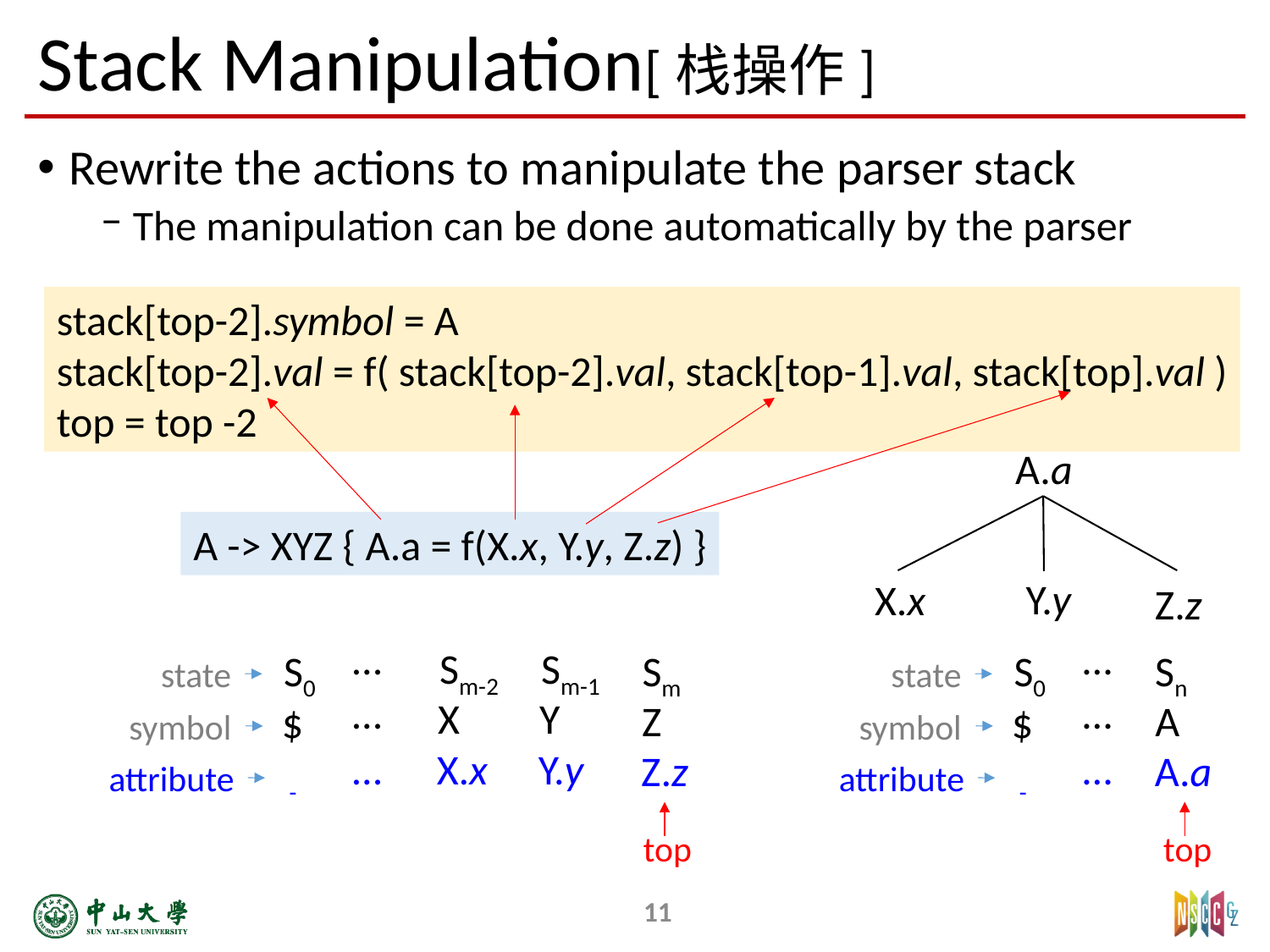

# Stack Manipulation[栈操作]
Rewrite the actions to manipulate the parser stack
The manipulation can be done automatically by the parser
stack[top-2].symbol = A
stack[top-2].val = f( stack[top-2].val, stack[top-1].val, stack[top].val )
top = top -2
A.a
Y.y
X.x
Z.z
A -> XYZ { A.a = f(X.x, Y.y, Z.z) }
…
…
…
Sm-1
Y
Y.y
Sm-2
X
X.x
Sm
Z
Z.z
S0
state
symbol
$
 -
attribute
top
…
…
…
S0
state
symbol
$
Sn
A
A.a
 -
attribute
top
11